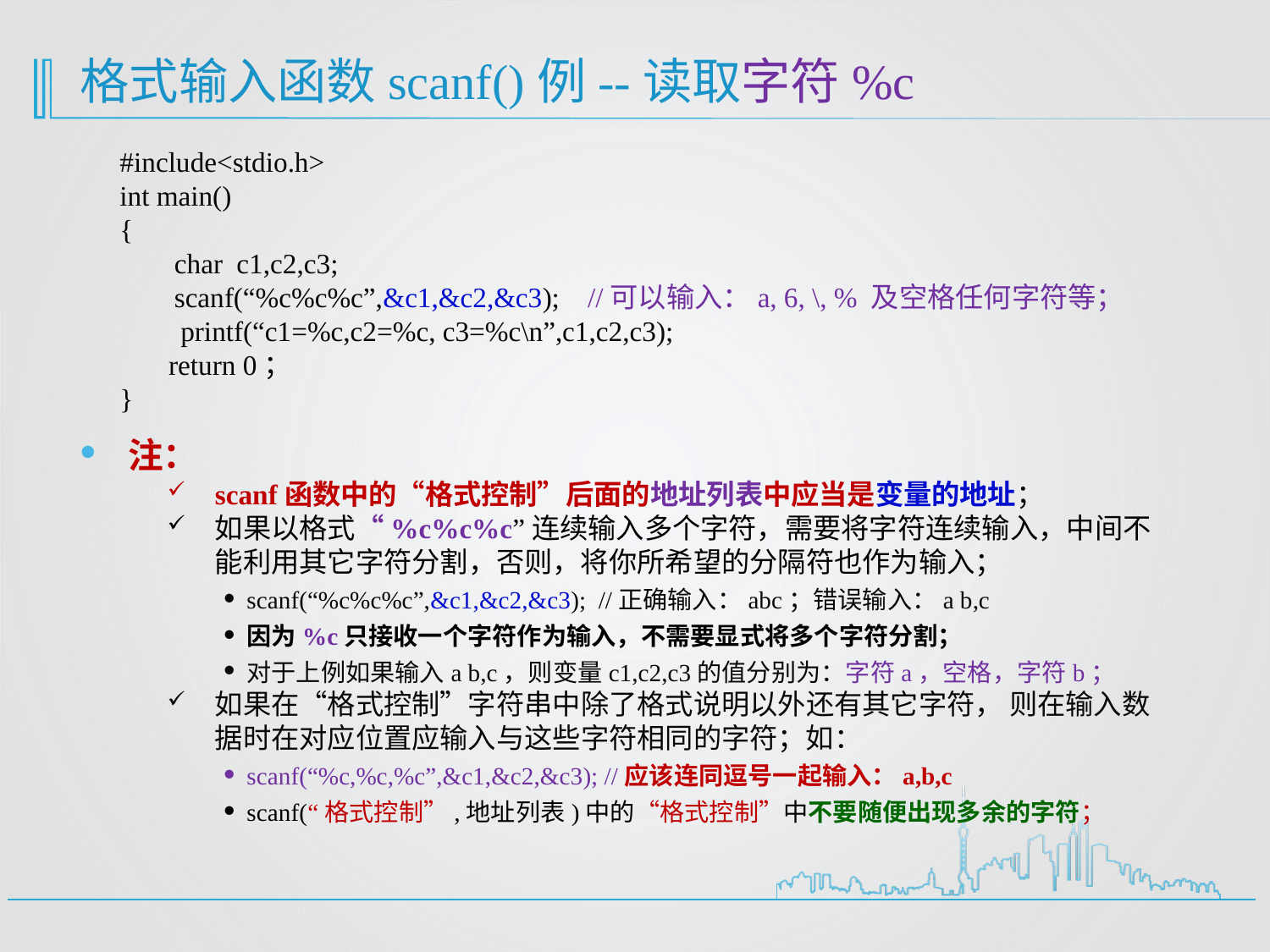

# 格式输入函数scanf()例--读取字符%c
#include<stdio.h>
int main()
{
 char  c1,c2,c3;
 scanf(“%c%c%c”,&c1,&c2,&c3);    //可以输入：a, 6, \, % 及空格任何字符等；
 printf(“c1=%c,c2=%c, c3=%c\n”,c1,c2,c3);
       return 0；
}
注：
scanf函数中的“格式控制”后面的地址列表中应当是变量的地址；
如果以格式“%c%c%c”连续输入多个字符，需要将字符连续输入，中间不能利用其它字符分割，否则，将你所希望的分隔符也作为输入；
scanf(“%c%c%c”,&c1,&c2,&c3);  //正确输入：abc；错误输入：a b,c
因为%c只接收一个字符作为输入，不需要显式将多个字符分割；
对于上例如果输入a b,c，则变量c1,c2,c3的值分别为：字符a，空格，字符b；
如果在“格式控制”字符串中除了格式说明以外还有其它字符， 则在输入数据时在对应位置应输入与这些字符相同的字符；如：
scanf(“%c,%c,%c”,&c1,&c2,&c3); //应该连同逗号一起输入：a,b,c
scanf(“格式控制”,地址列表)中的“格式控制”中不要随便出现多余的字符；